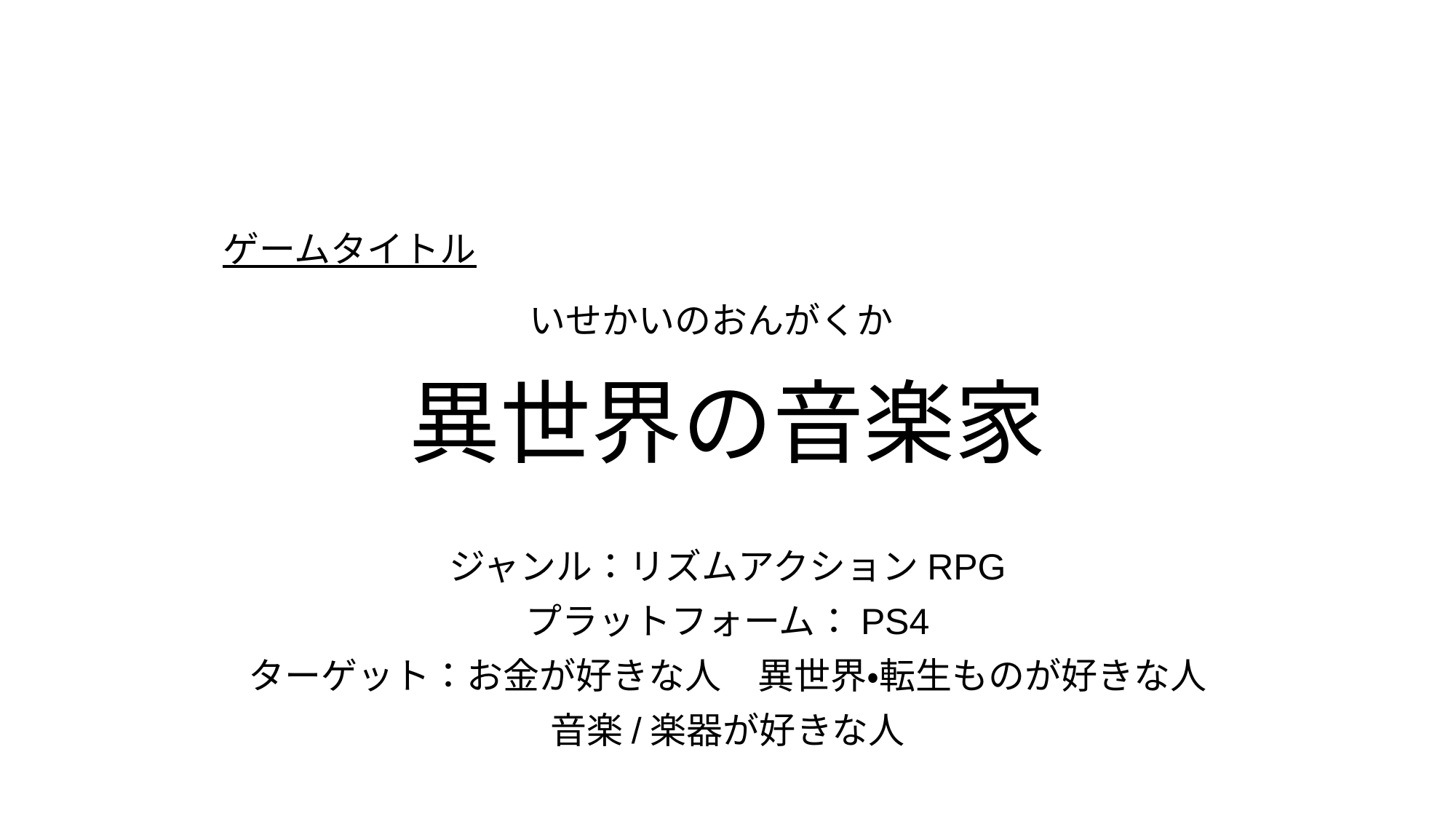

ゲームタイトル
いせかいのおんがくか
# 異世界の音楽家
ジャンル：リズムアクションRPG
プラットフォーム：PS4
ターゲット：お金が好きな人　異世界・転生ものが好きな人
音楽/楽器が好きな人